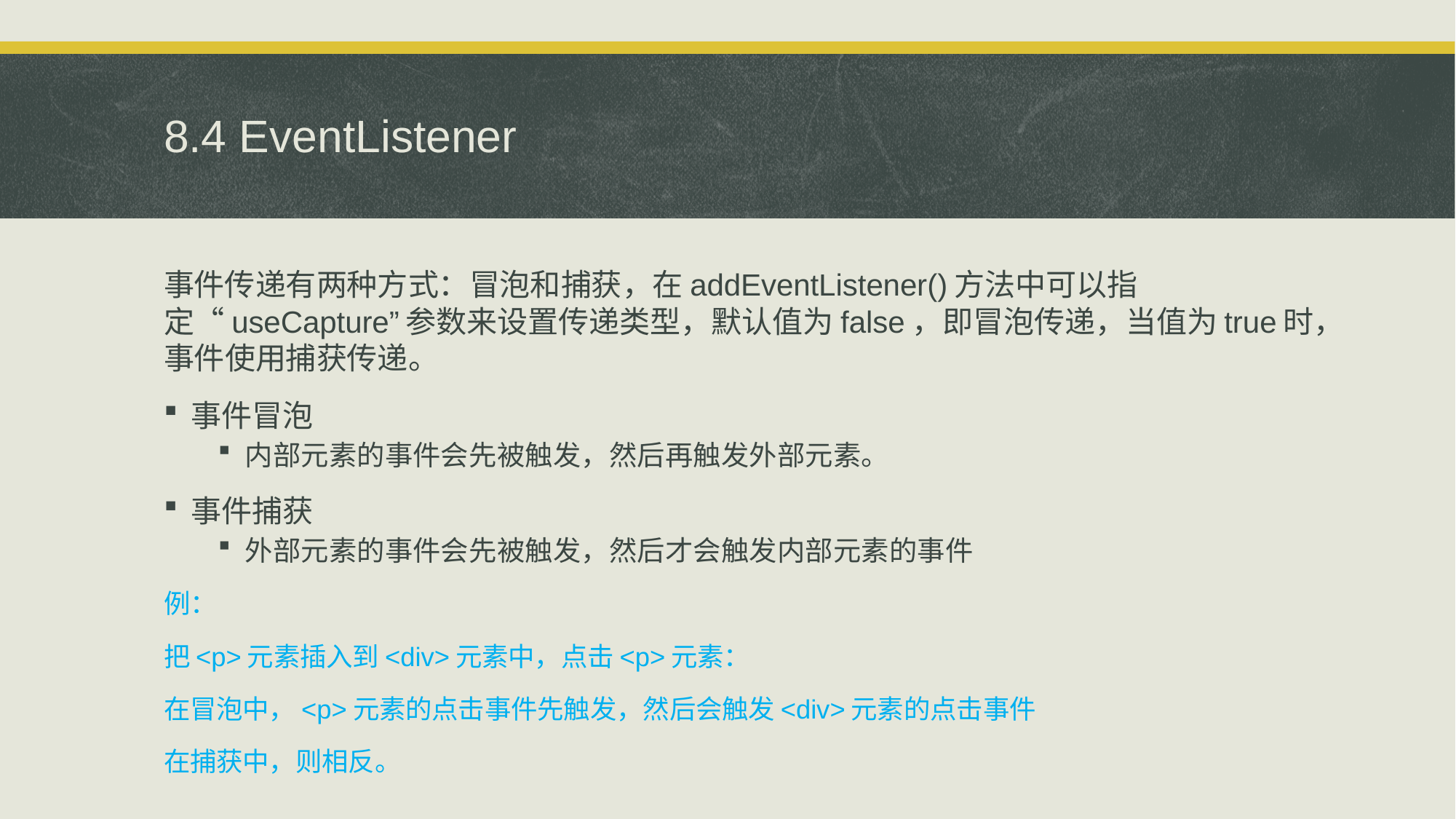

# 8.4 EventListener
事件传递有两种方式：冒泡和捕获，在addEventListener()方法中可以指定“useCapture”参数来设置传递类型，默认值为false，即冒泡传递，当值为true时，事件使用捕获传递。
事件冒泡
内部元素的事件会先被触发，然后再触发外部元素。
事件捕获
外部元素的事件会先被触发，然后才会触发内部元素的事件
例：
把<p>元素插入到<div>元素中，点击<p>元素：
在冒泡中，<p>元素的点击事件先触发，然后会触发<div>元素的点击事件
在捕获中，则相反。